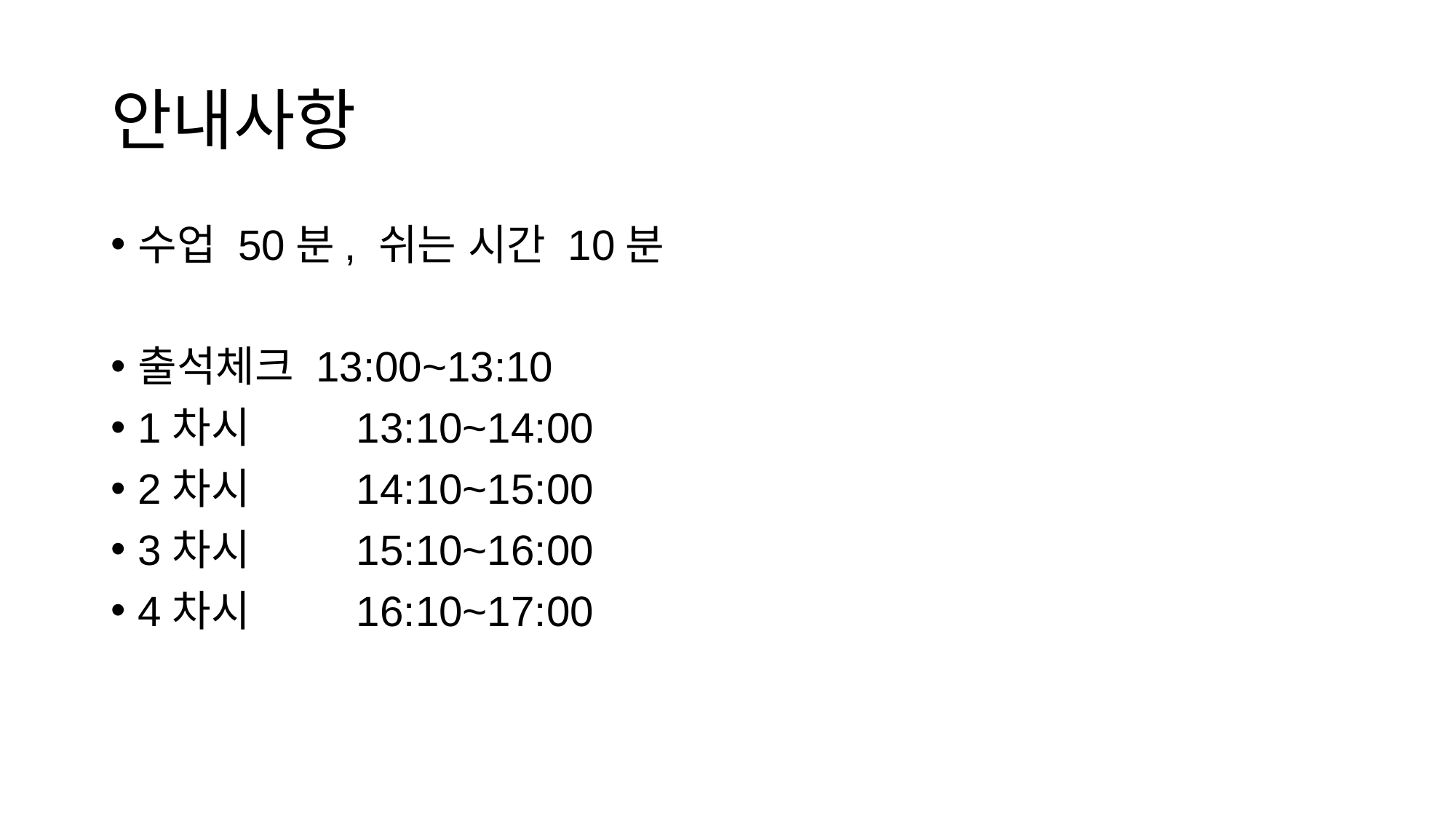

# 안내사항
수업 50분, 쉬는 시간 10분

출석체크 13:00~13:10
1차시 	13:10~14:00
2차시 	14:10~15:00
3차시 	15:10~16:00
4차시 	16:10~17:00